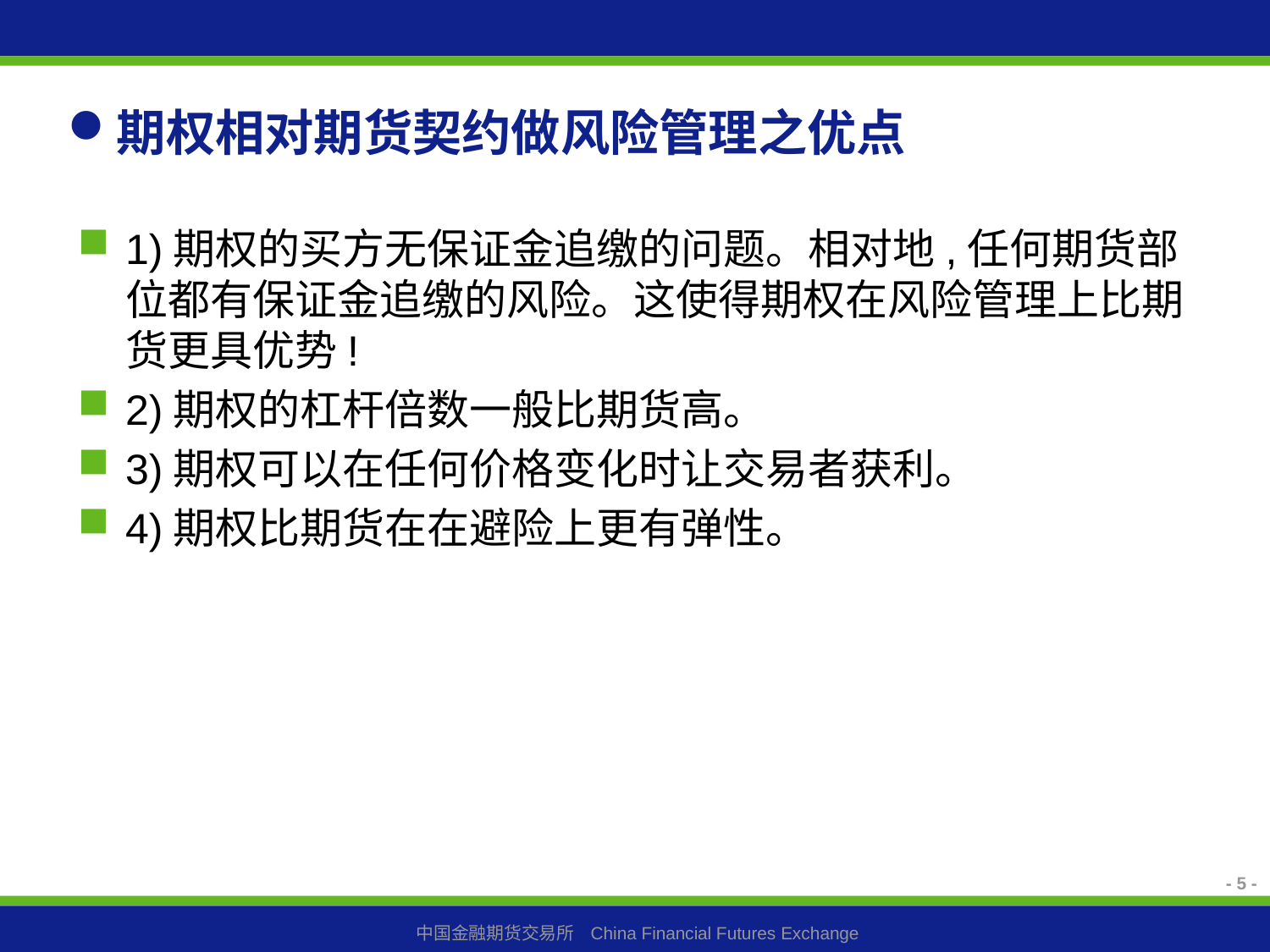

期权相对期货契约做风险管理之优点
1)期权的买方无保证金追缴的问题。相对地,任何期货部位都有保证金追缴的风险。这使得期权在风险管理上比期货更具优势!
2)期权的杠杆倍数一般比期货高。
3)期权可以在任何价格变化时让交易者获利。
4)期权比期货在在避险上更有弹性。

- 5 -